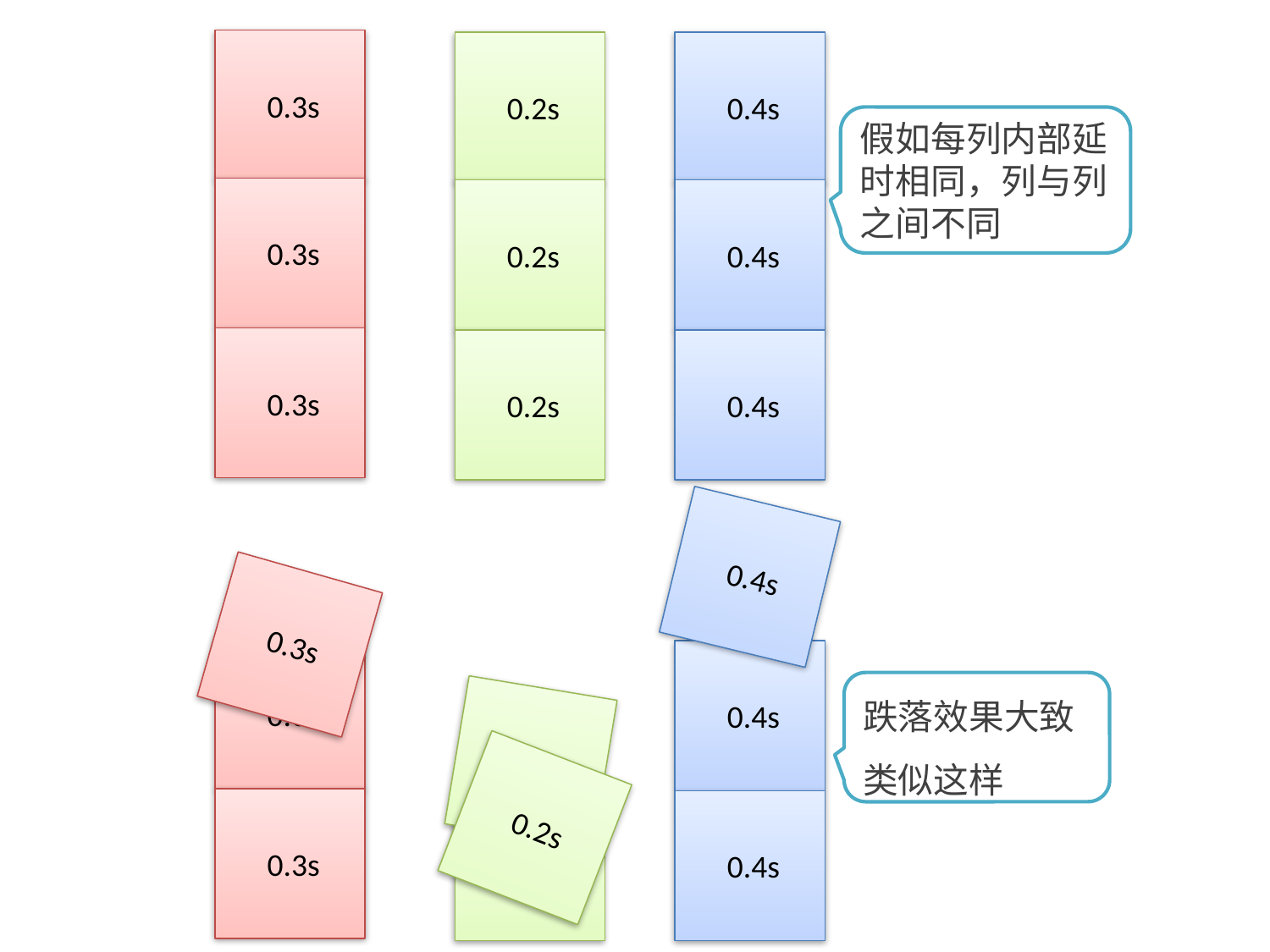

0.3s
 0.2s
 0.4s
假如每列内部延时相同，列与列之间不同
 0.3s
 0.2s
 0.4s
 0.3s
 0.2s
 0.4s
 0.4s
 0.3s
 0.3s
 0.4s
跌落效果大致类似这样
 0.2s
 0.2s
 0.3s
 0.2s
 0.4s